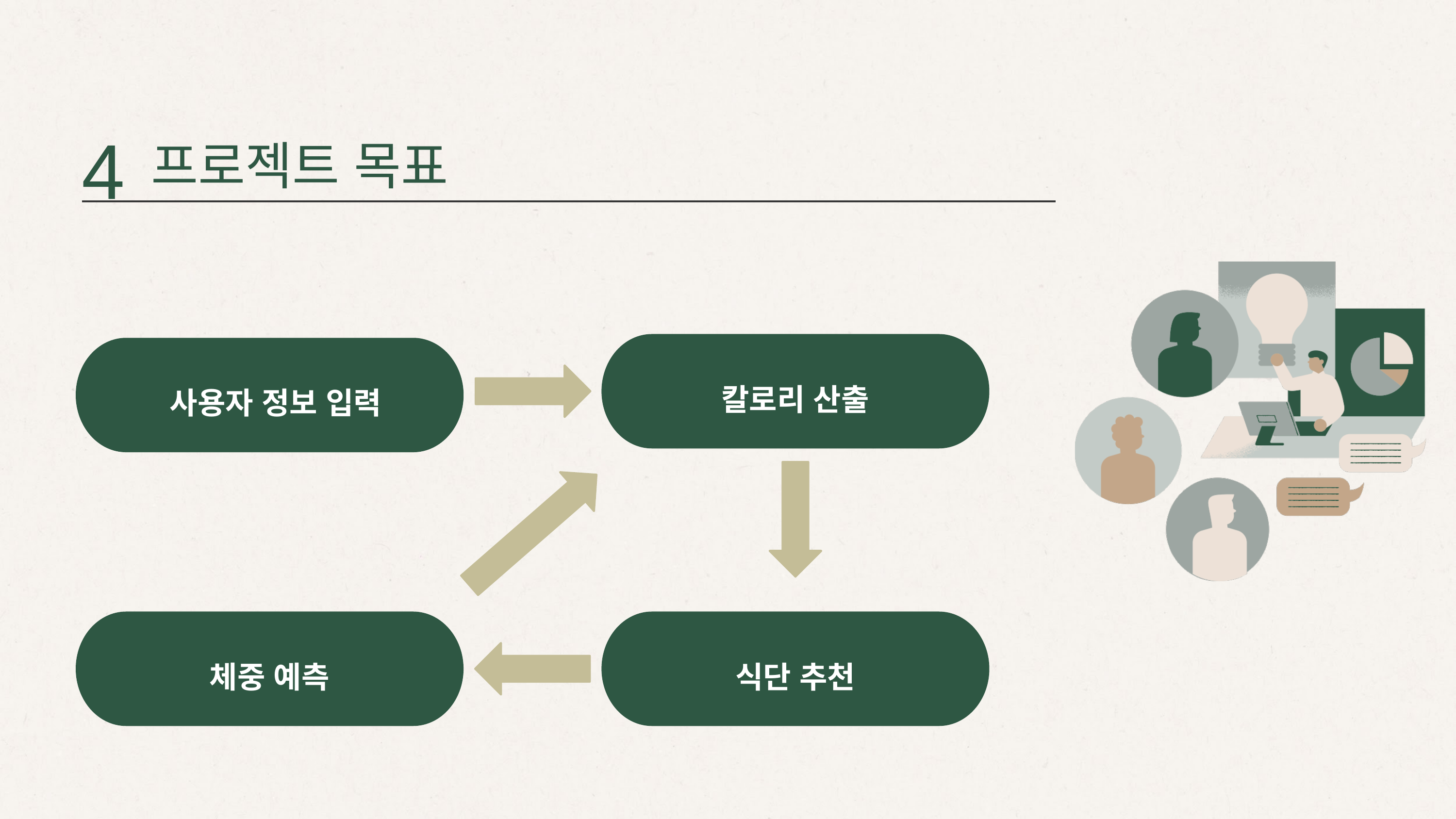

4
프로젝트 목표

사용자 정보 입력
칼로리 산출

체중 예측
식단 추천